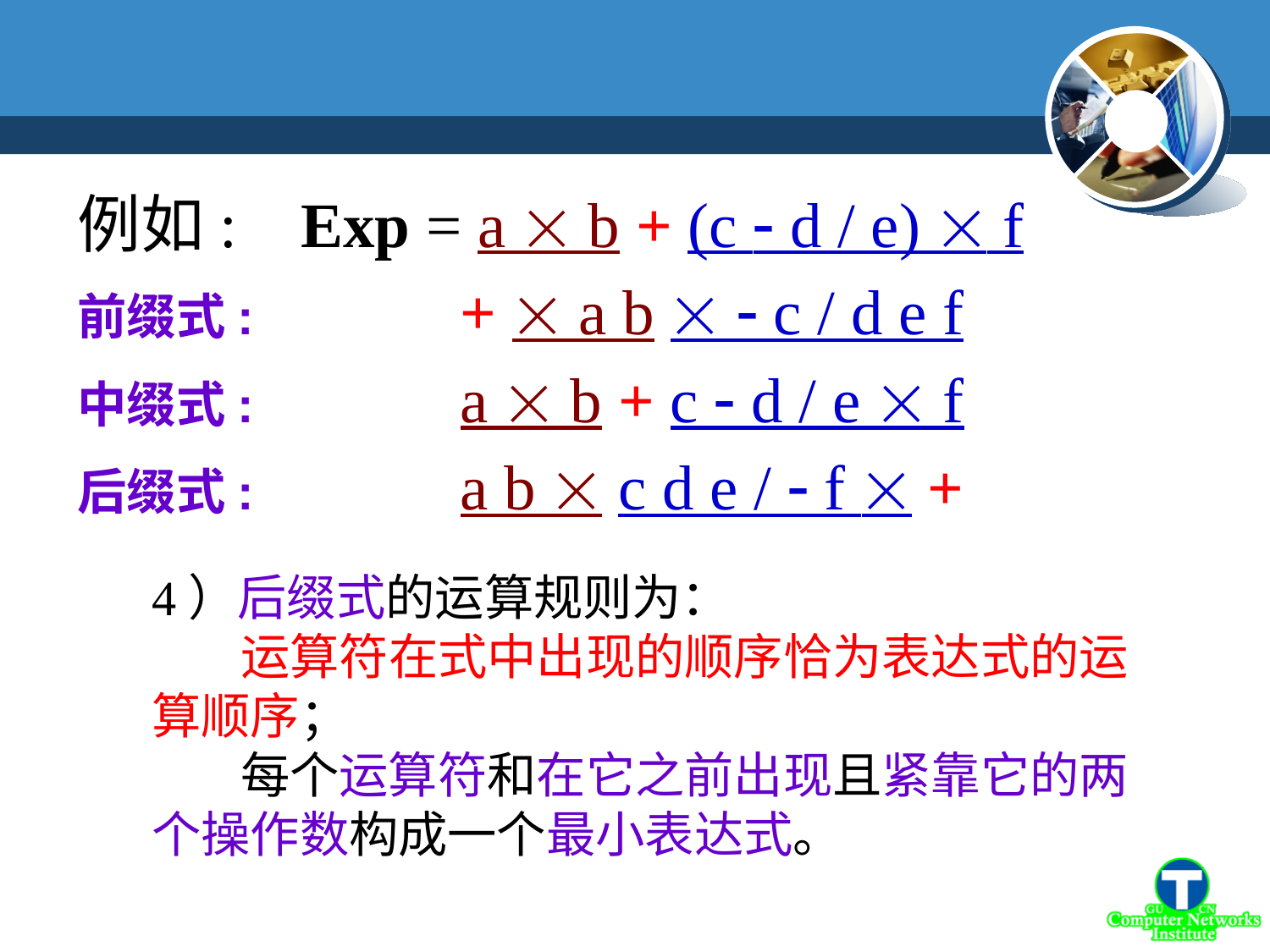

例如:    Exp = a × b + (c − d / e) × f
前缀式:             + × a b × − c / d e f
中缀式:             a × b + c − d / e × f
后缀式:             a b × c d e / − f × +
4）后缀式的运算规则为：
       运算符在式中出现的顺序恰为表达式的运算顺序；
       每个运算符和在它之前出现且紧靠它的两个操作数构成一个最小表达式。